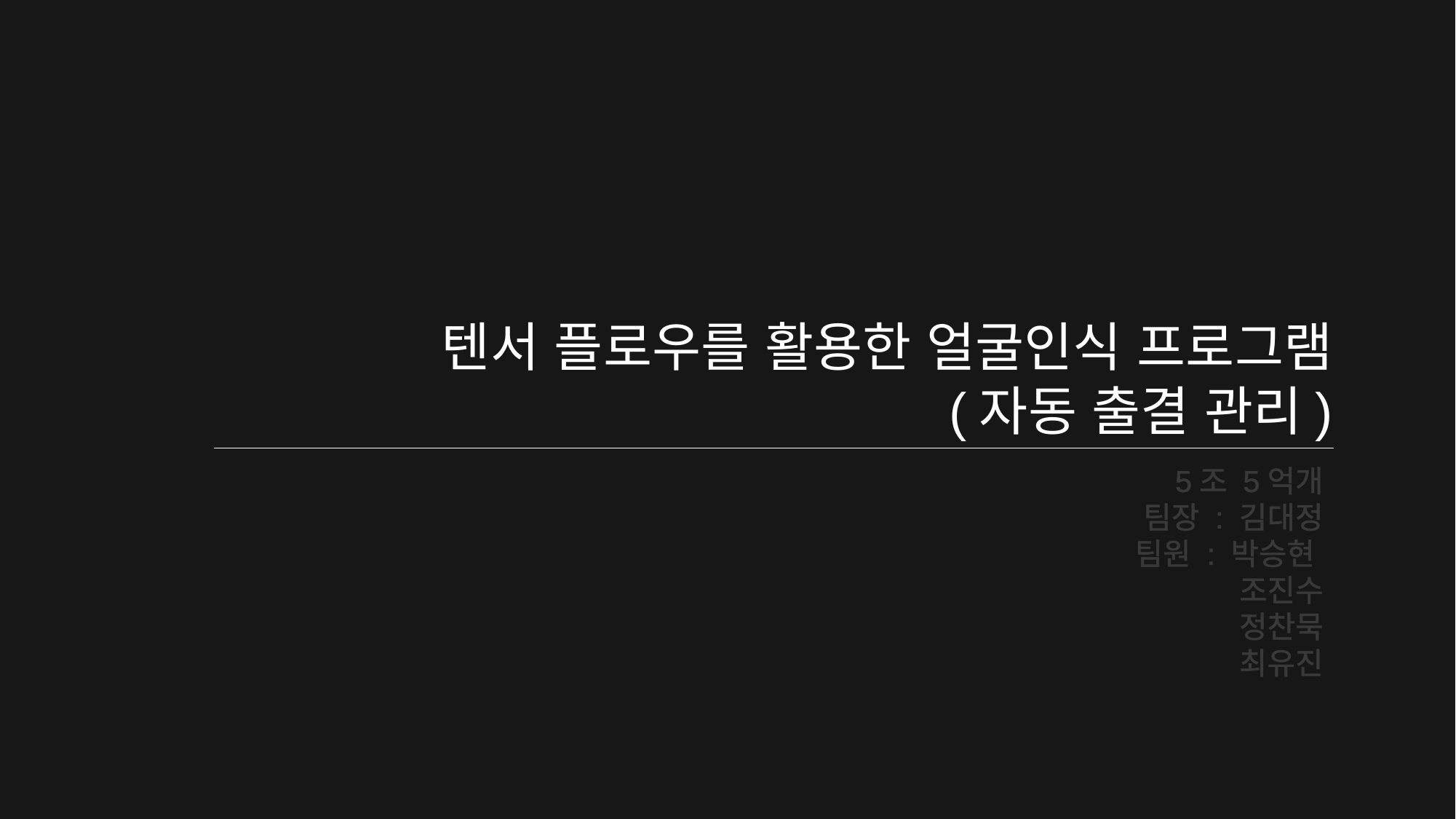

텐서 플로우를 활용한 얼굴인식 프로그램
(자동 출결 관리)
5조 5억개
팀장 : 김대정
팀원 : 박승현
조진수
정찬묵
최유진